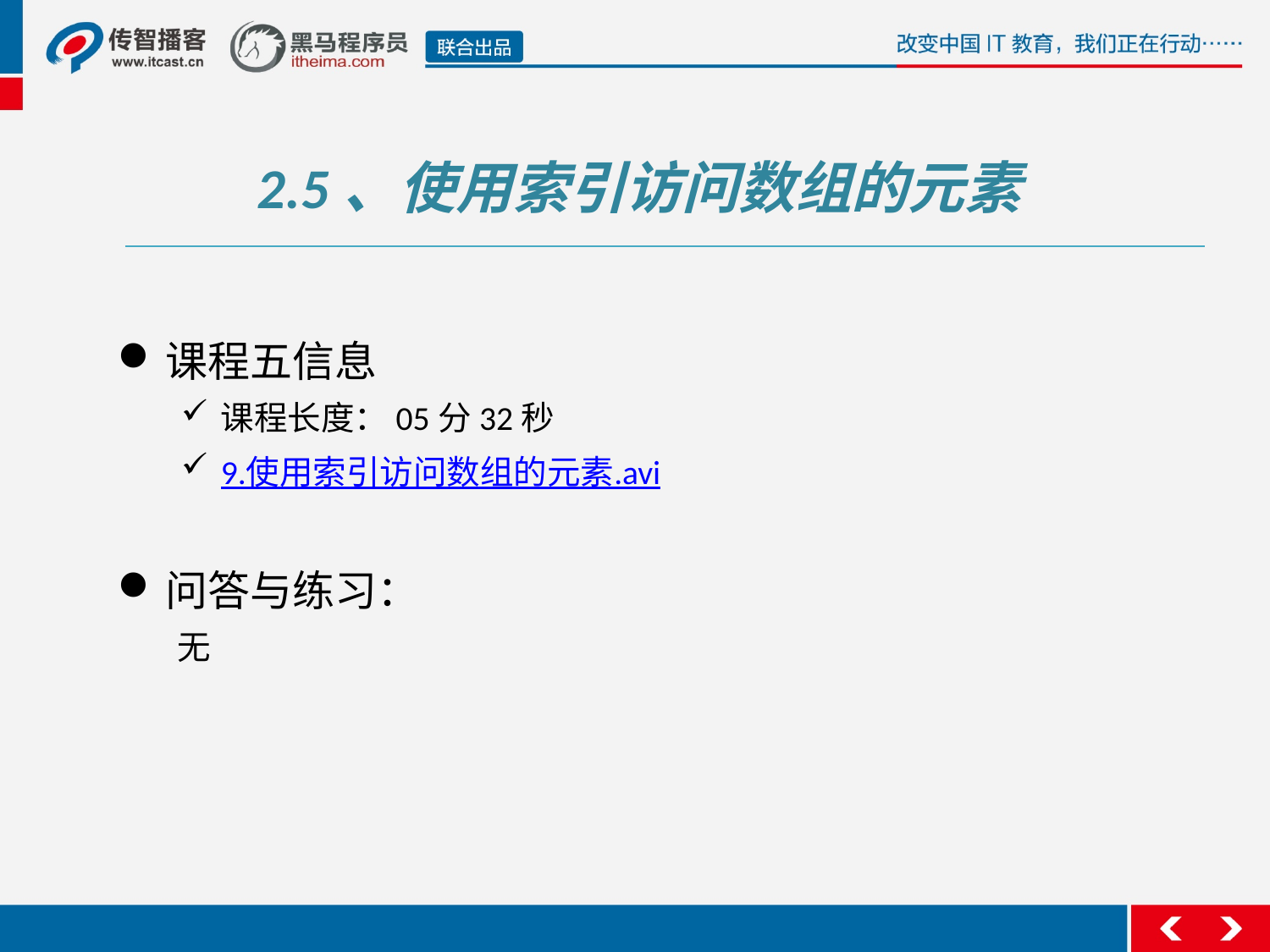

2.5、使用索引访问数组的元素

课程五信息
课程长度：05分32秒
9.使用索引访问数组的元素.avi

问答与练习：
       无